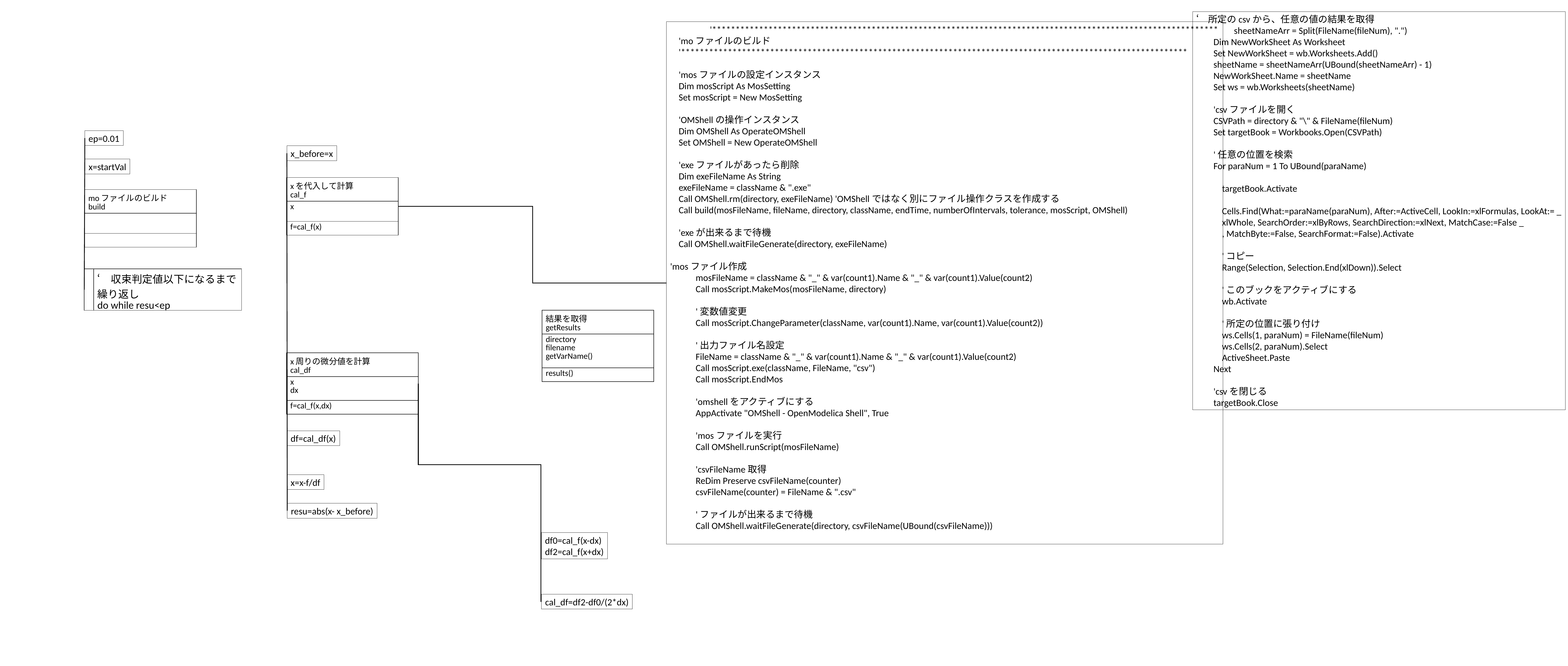

‘所定のcsvから、任意の値の結果を取得
	sheetNameArr = Split(FileName(fileNum), ".")
        Dim NewWorkSheet As Worksheet
        Set NewWorkSheet = wb.Worksheets.Add()
        sheetName = sheetNameArr(UBound(sheetNameArr) - 1)
        NewWorkSheet.Name = sheetName
        Set ws = wb.Worksheets(sheetName)

        'csvファイルを開く
        CSVPath = directory & "\" & FileName(fileNum)
        Set targetBook = Workbooks.Open(CSVPath)

        '任意の位置を検索
        For paraNum = 1 To UBound(paraName)

            targetBook.Activate

            Cells.Find(What:=paraName(paraNum), After:=ActiveCell, LookIn:=xlFormulas, LookAt:= _
            xlWhole, SearchOrder:=xlByRows, SearchDirection:=xlNext, MatchCase:=False _
            , MatchByte:=False, SearchFormat:=False).Activate

            'コピー
            Range(Selection, Selection.End(xlDown)).Select

            'このブックをアクティブにする
            wb.Activate

            '所定の位置に張り付け
            ws.Cells(1, paraNum) = FileName(fileNum)
            ws.Cells(2, paraNum).Select
            ActiveSheet.Paste
        Next

        'csvを閉じる
        targetBook.Close
	 '************************************************************************************************************
    'moファイルのビルド
    '************************************************************************************************************

    'mosファイルの設定インスタンス
    Dim mosScript As MosSetting
    Set mosScript = New MosSetting

    'OMShellの操作インスタンス
    Dim OMShell As OperateOMShell
    Set OMShell = New OperateOMShell

    'exeファイルがあったら削除
    Dim exeFileName As String
    exeFileName = className & ".exe"
    Call OMShell.rm(directory, exeFileName) 'OMShellではなく別にファイル操作クラスを作成する
    Call build(mosFileName, fileName, directory, className, endTime, numberOfIntervals, tolerance, mosScript, OMShell)

    'exeが出来るまで待機
    Call OMShell.waitFileGenerate(directory, exeFileName)

'mosファイル作成
            mosFileName = className & "_" & var(count1).Name & "_" & var(count1).Value(count2)
            Call mosScript.MakeMos(mosFileName, directory)

            '変数値変更
            Call mosScript.ChangeParameter(className, var(count1).Name, var(count1).Value(count2))

            '出力ファイル名設定
            FileName = className & "_" & var(count1).Name & "_" & var(count1).Value(count2)
            Call mosScript.exe(className, FileName, "csv")
            Call mosScript.EndMos

            'omshellをアクティブにする
            AppActivate "OMShell - OpenModelica Shell", True

            'mosファイルを実行
            Call OMShell.runScript(mosFileName)

            'csvFileName取得
            ReDim Preserve csvFileName(counter)
            csvFileName(counter) = FileName & ".csv"

            'ファイルが出来るまで待機
            Call OMShell.waitFileGenerate(directory, csvFileName(UBound(csvFileName)))

ep=0.01
x_before=x
x=startVal
| xを代入して計算 cal\_f |
| --- |
| x |
| f=cal\_f(x) |
| moファイルのビルド build |
| --- |
|  |
|  |
|  | ‘収束判定値以下になるまで繰り返し do while resu<ep |
| --- | --- |
| 結果を取得 getResults |
| --- |
| directory filename getVarName() |
| results() |
| x周りの微分値を計算 cal\_df |
| --- |
| x dx |
| f=cal\_f(x,dx) |
df=cal_df(x)
x=x-f/df
resu=abs(x- x_before)
df0=cal_f(x-dx)
df2=cal_f(x+dx)
cal_df=df2-df0/(2*dx)